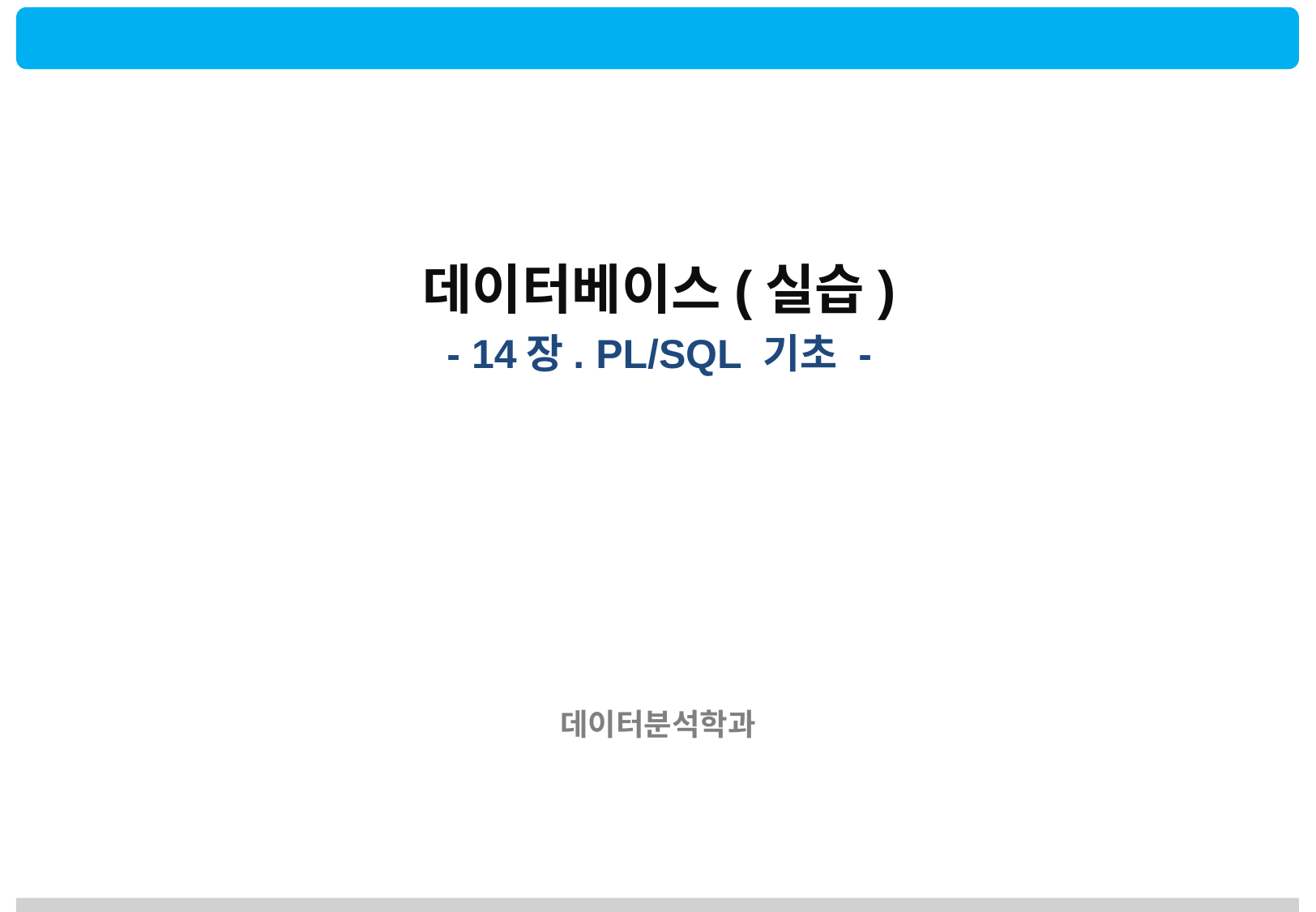

데이터베이스(실습)
- 14장. PL/SQL 기초 -
데이터분석학과